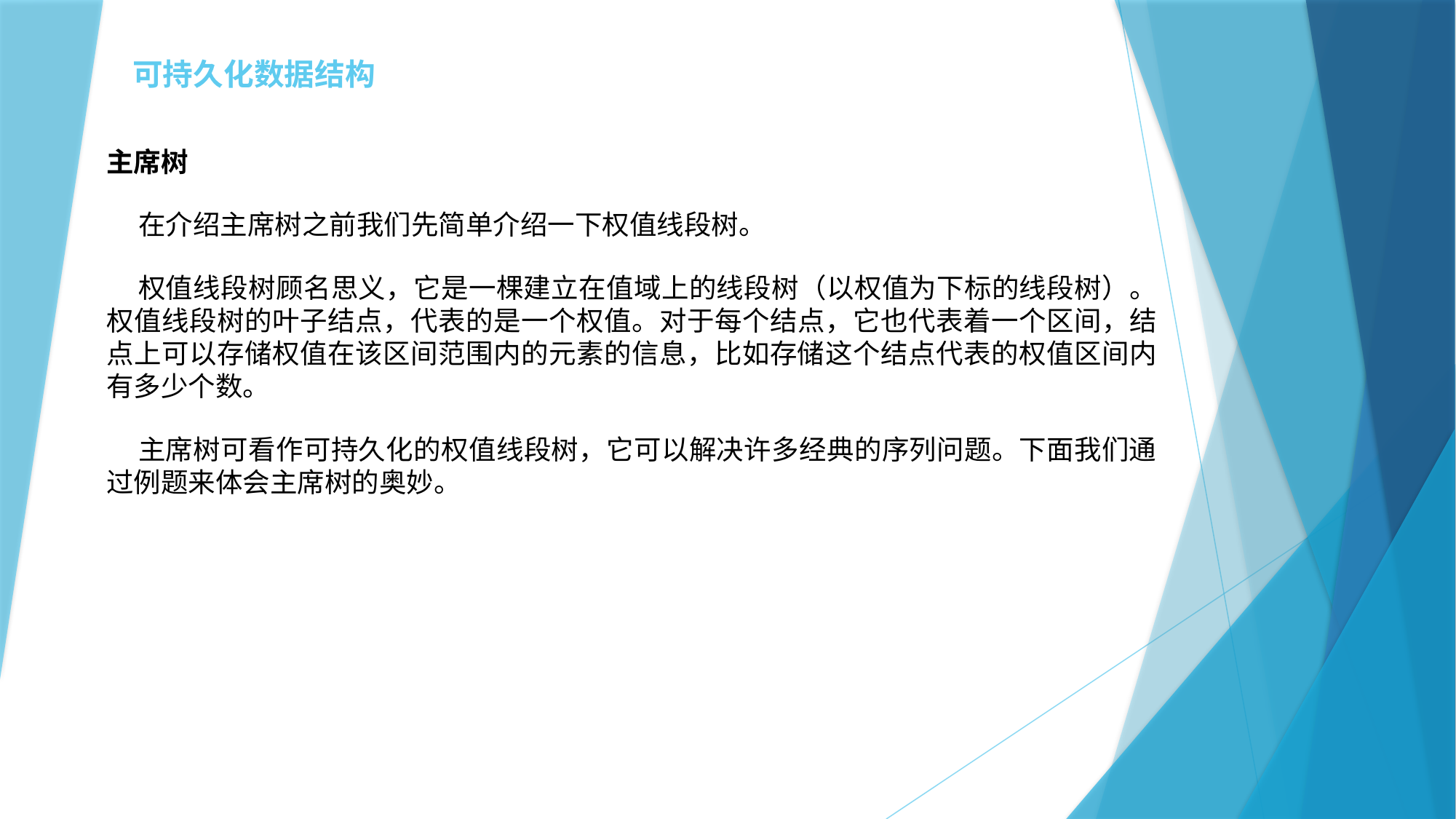

# 可持久化数据结构
主席树
在介绍主席树之前我们先简单介绍一下权值线段树。
权值线段树顾名思义，它是一棵建立在值域上的线段树（以权值为下标的线段树）。权值线段树的叶子结点，代表的是一个权值。对于每个结点，它也代表着一个区间，结点上可以存储权值在该区间范围内的元素的信息，比如存储这个结点代表的权值区间内有多少个数。
主席树可看作可持久化的权值线段树，它可以解决许多经典的序列问题。下面我们通过例题来体会主席树的奥妙。